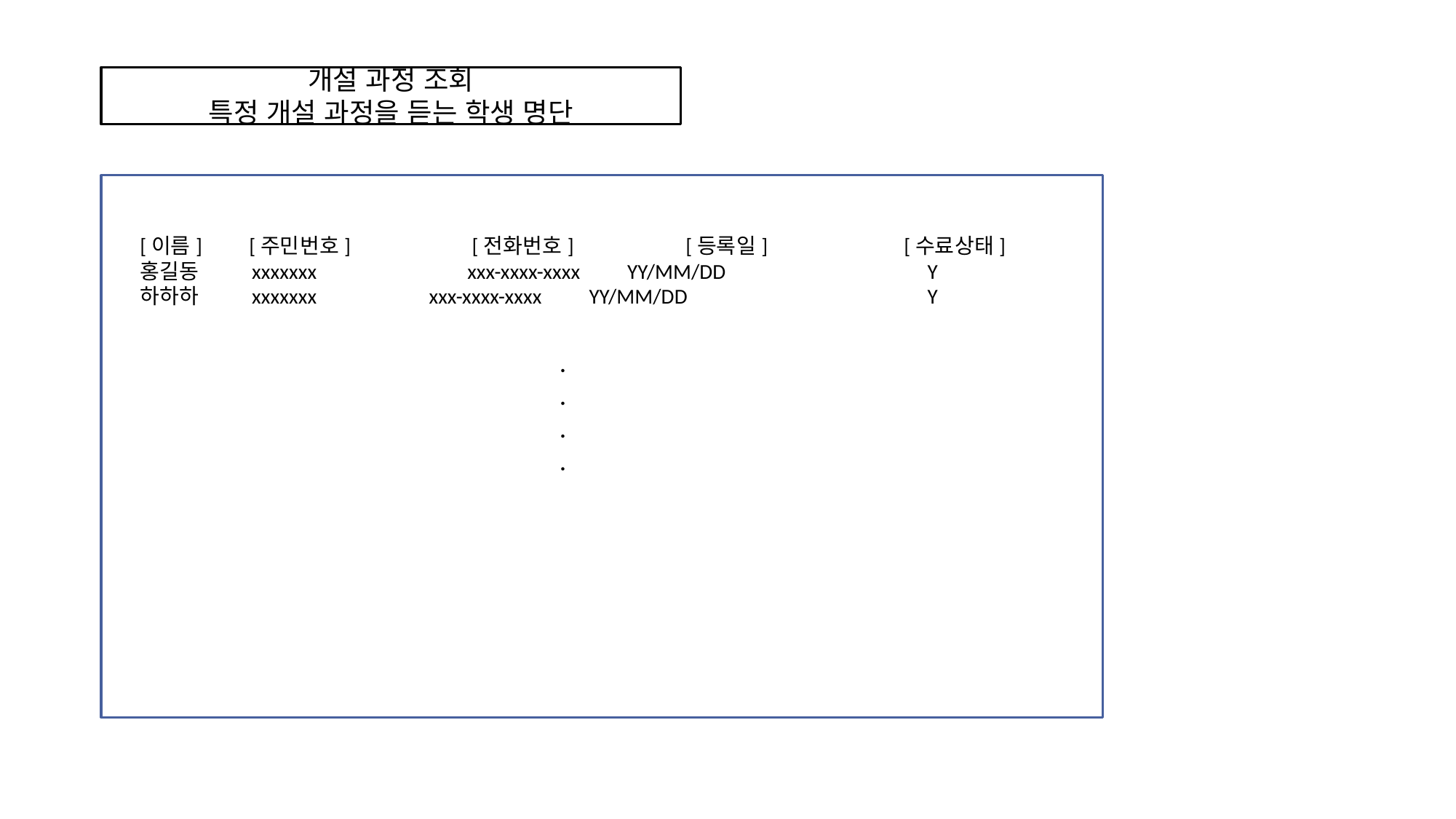

개설 과정 조회
특정 개설 과정을 듣는 학생 명단

[이름]	[주민번호]		 [전화번호]		[등록일]		[수료상태]
홍길동        xxxxxxx	    	xxx-xxxx-xxxx          YY/MM/DD 		     Y
하하하        xxxxxxx 	               xxx-xxxx-xxxx          YY/MM/DD 	     	     Y
.
.
.
.